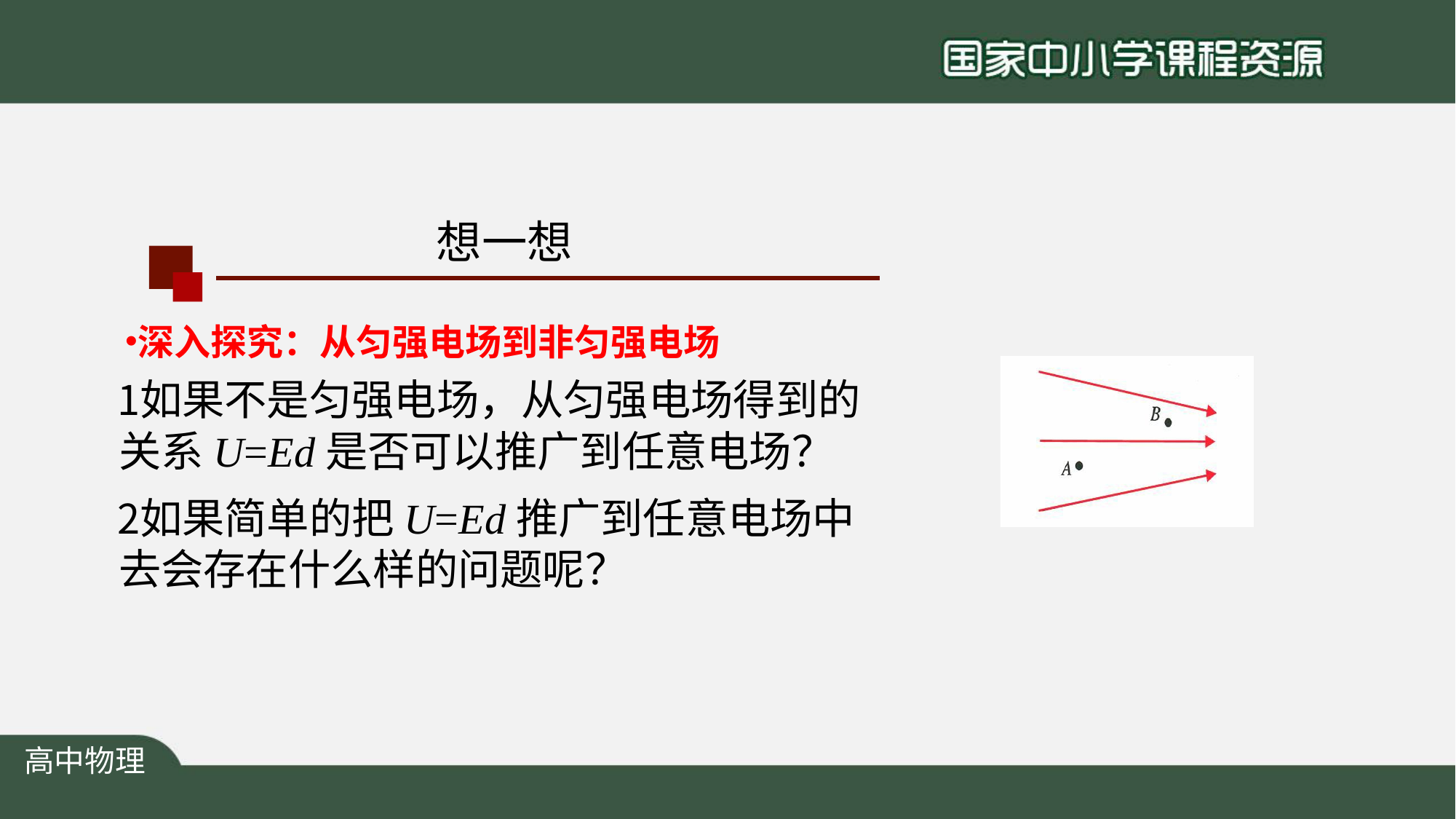

想一想

深入探究：从匀强电场到非匀强电场
如果不是匀强电场，从匀强电场得到的 关系U=Ed是否可以推广到任意电场？
如果简单的把U=Ed推广到任意电场中 去会存在什么样的问题呢？

高中物理